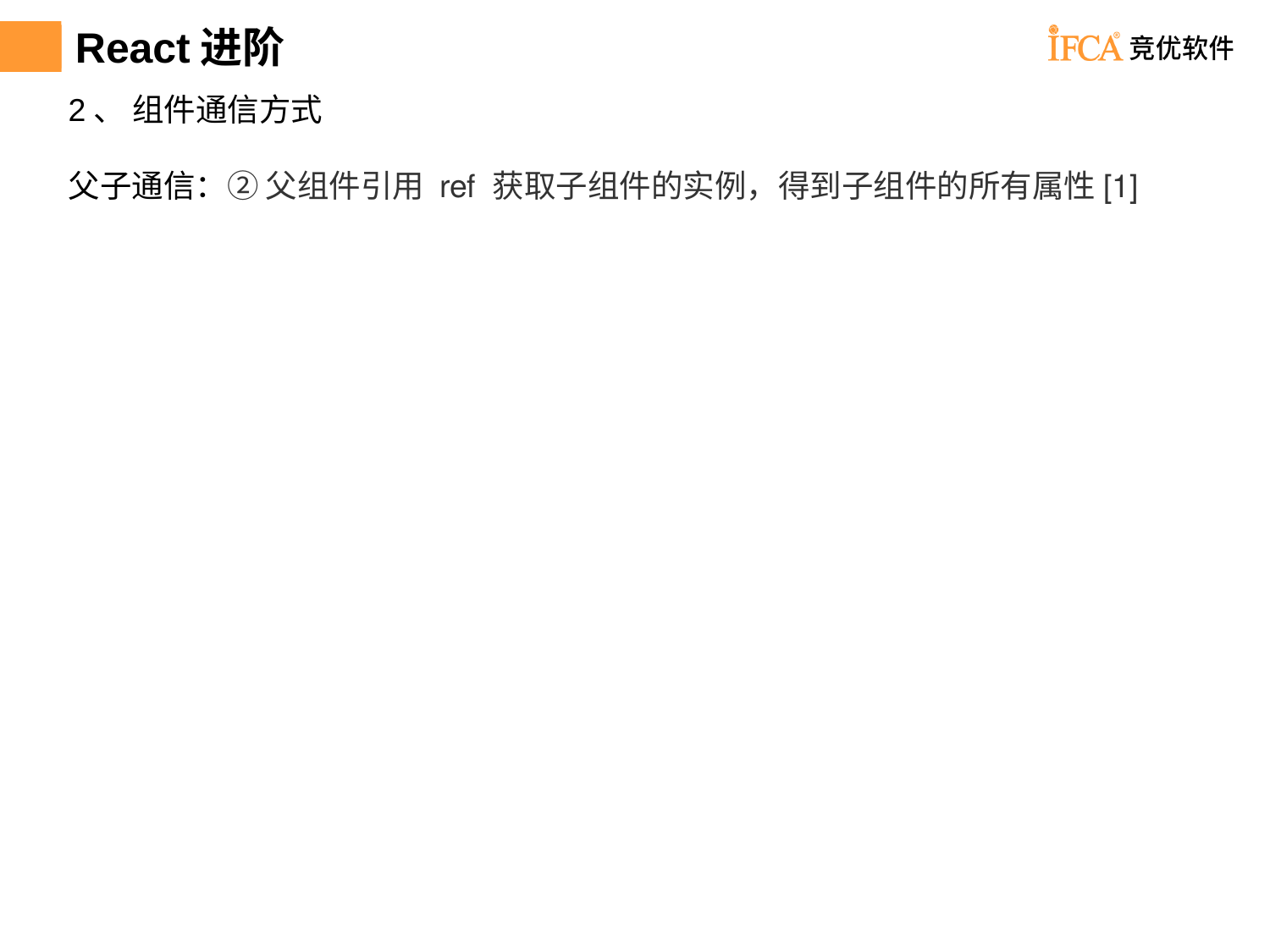

# React进阶
2、 组件通信方式

父子通信：② 父组件引用 ref 获取子组件的实例，得到子组件的所有属性[1]